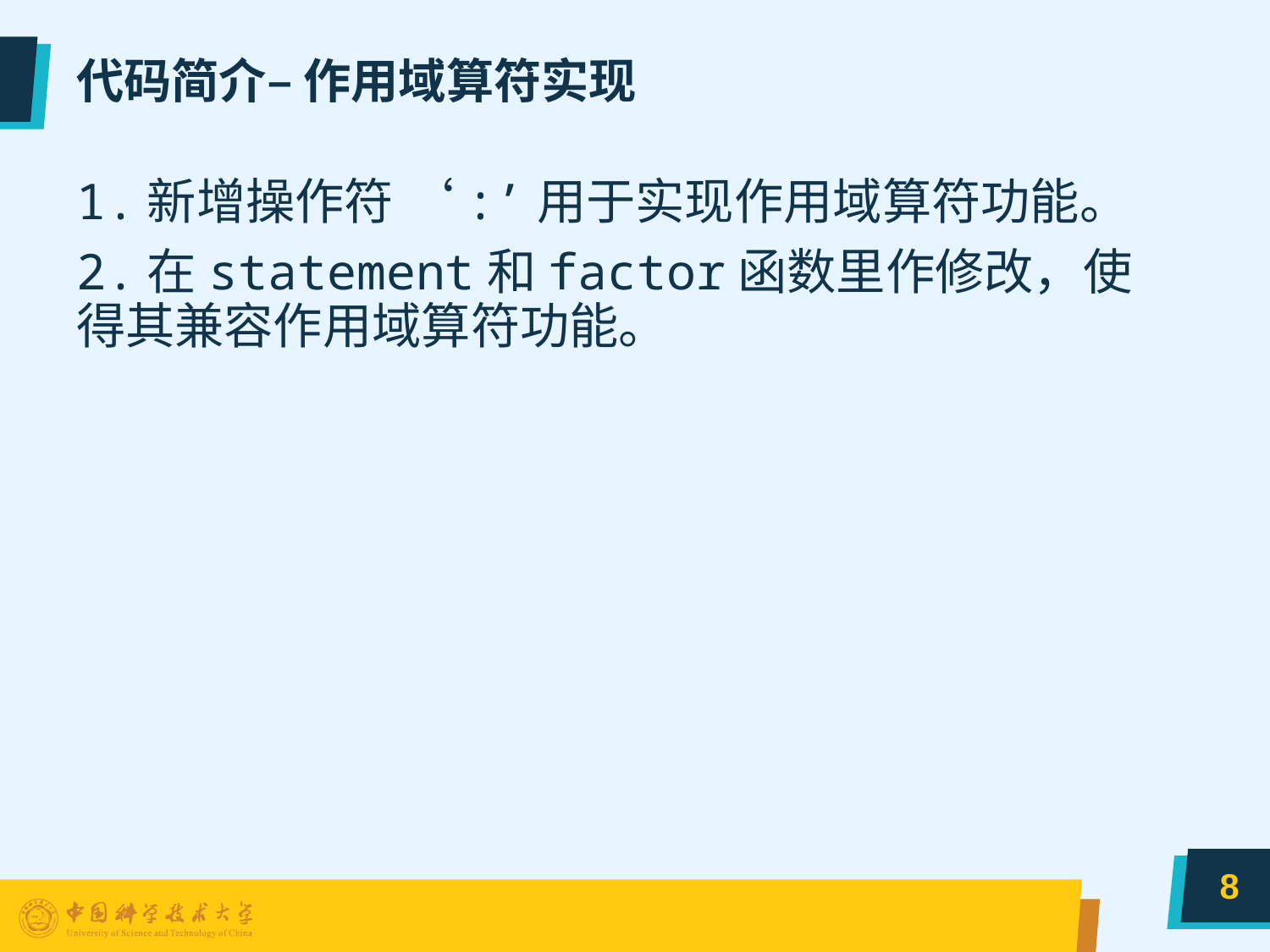

# 代码简介– 作用域算符实现
1.新增操作符 ‘:’用于实现作用域算符功能。
2.在statement和factor函数里作修改，使得其兼容作用域算符功能。

8